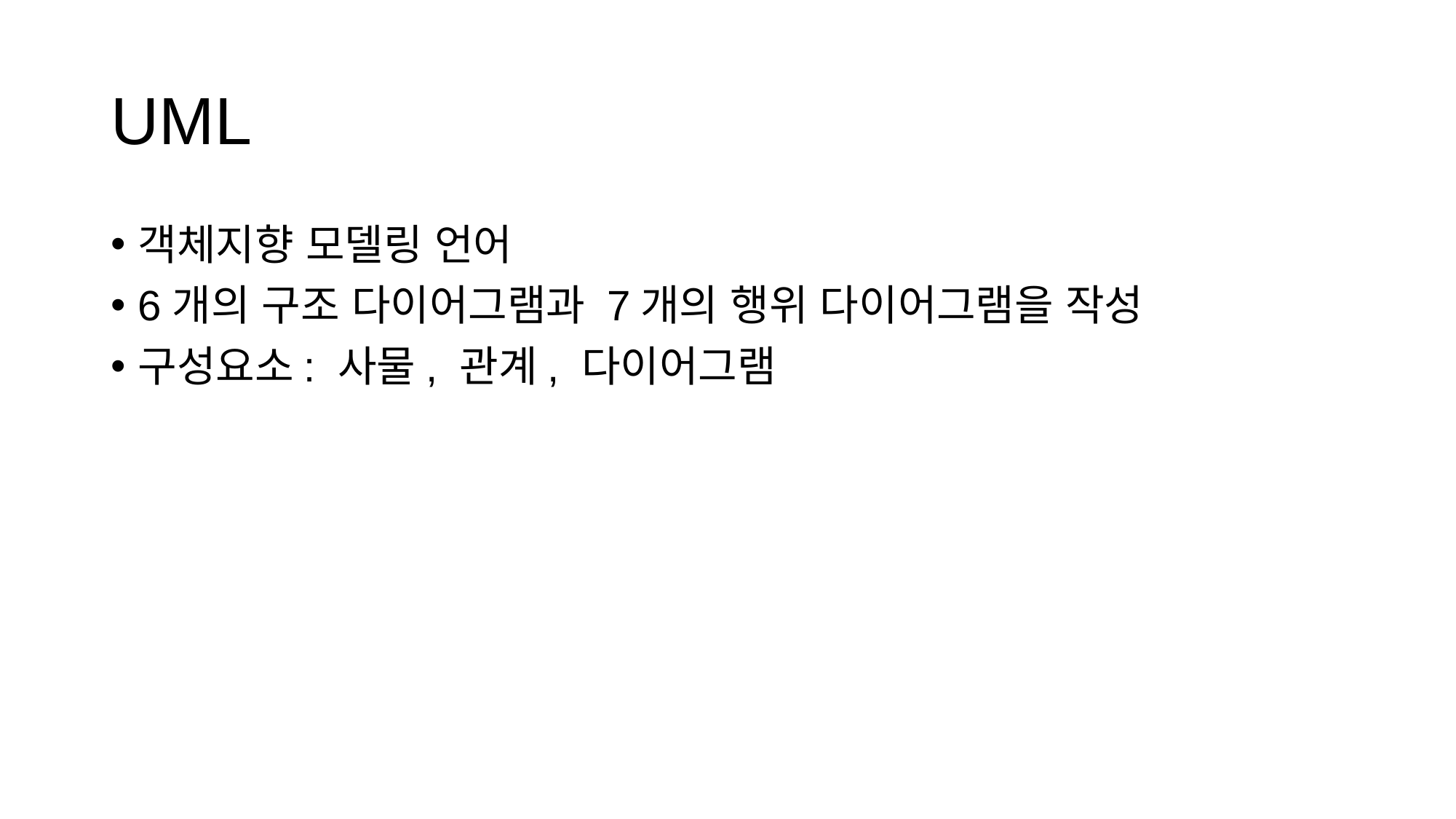

# UML
객체지향 모델링 언어
6개의 구조 다이어그램과 7개의 행위 다이어그램을 작성
구성요소: 사물, 관계, 다이어그램